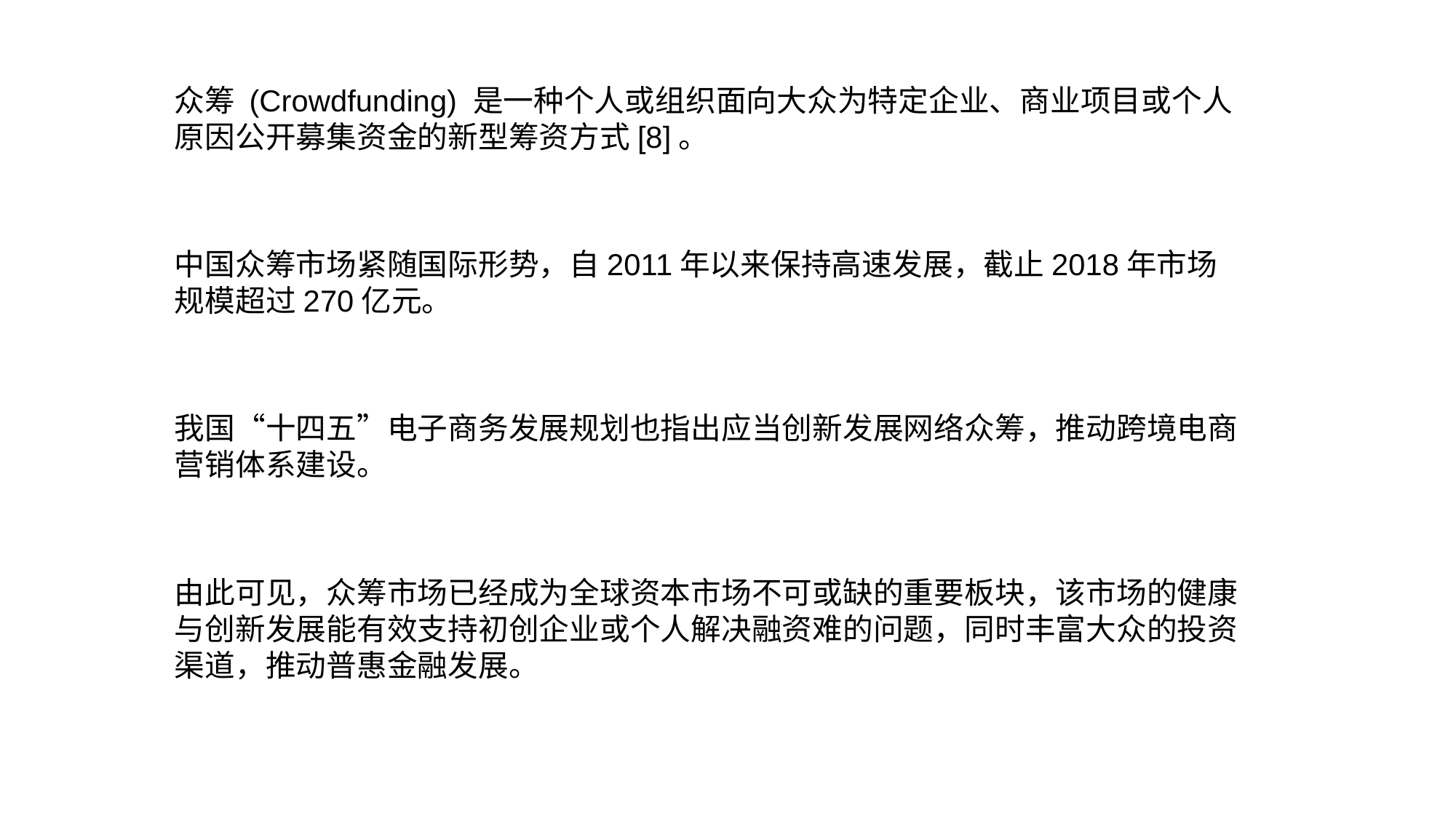

众筹 (Crowdfunding) 是一种个人或组织面向大众为特定企业、商业项目或个人原因公开募集资金的新型筹资方式[8]。

中国众筹市场紧随国际形势，自2011年以来保持高速发展，截止2018年市场规模超过270亿元。
我国“十四五”电子商务发展规划也指出应当创新发展网络众筹，推动跨境电商营销体系建设。
由此可见，众筹市场已经成为全球资本市场不可或缺的重要板块，该市场的健康与创新发展能有效支持初创企业或个人解决融资难的问题，同时丰富大众的投资渠道，推动普惠金融发展。